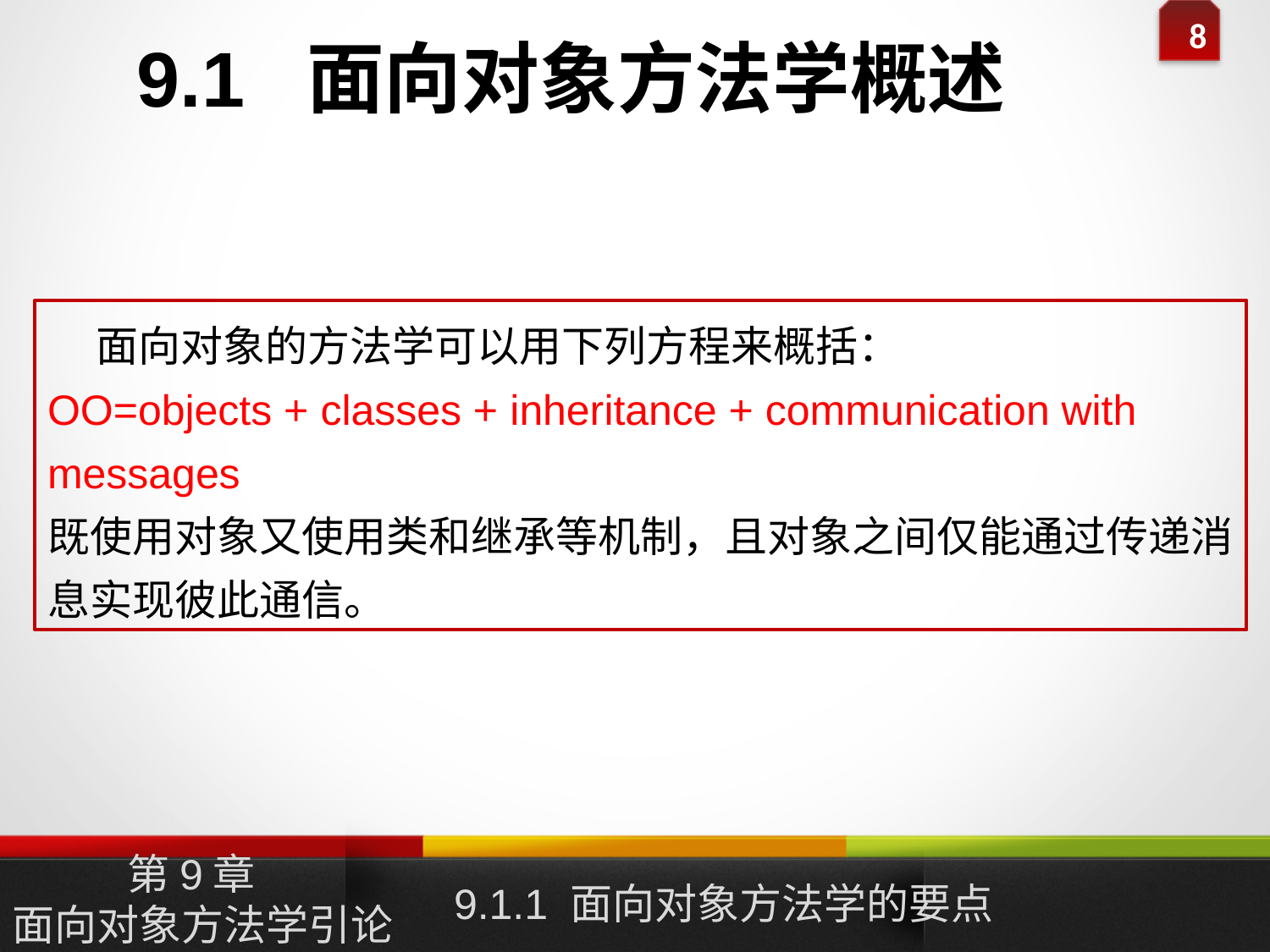

9.1  面向对象方法学概述
    面向对象的方法学可以用下列方程来概括：
OO=objects + classes + inheritance + communication with messages
既使用对象又使用类和继承等机制，且对象之间仅能通过传递消息实现彼此通信。
9.1.1 面向对象方法学的要点